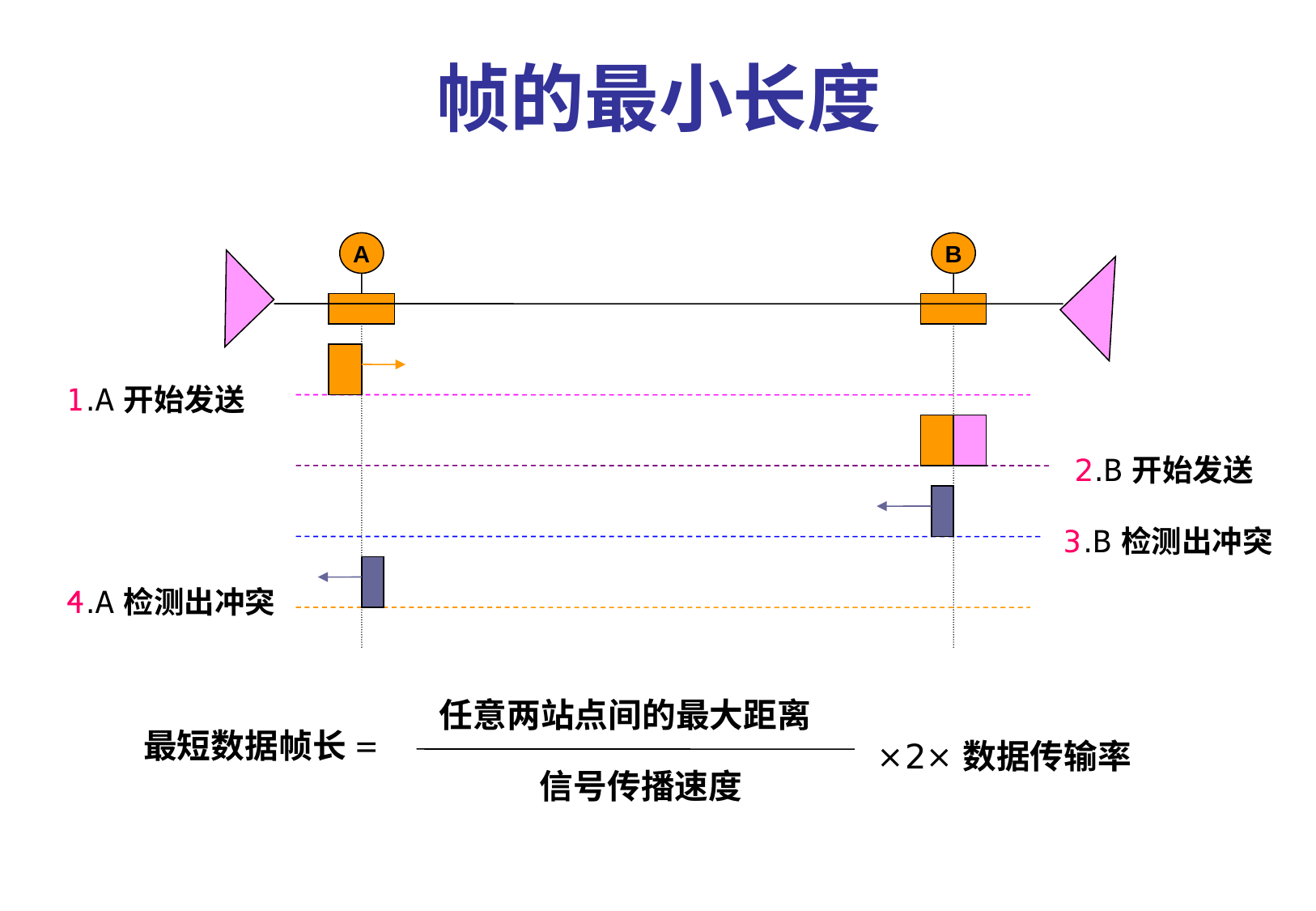

# 帧的最小长度
A
B

1.A开始发送

2.B开始发送

3.B检测出冲突

4.A检测出冲突

任意两站点间的最大距离

最短数据帧长=
×2×数据传输率

信号传播速度